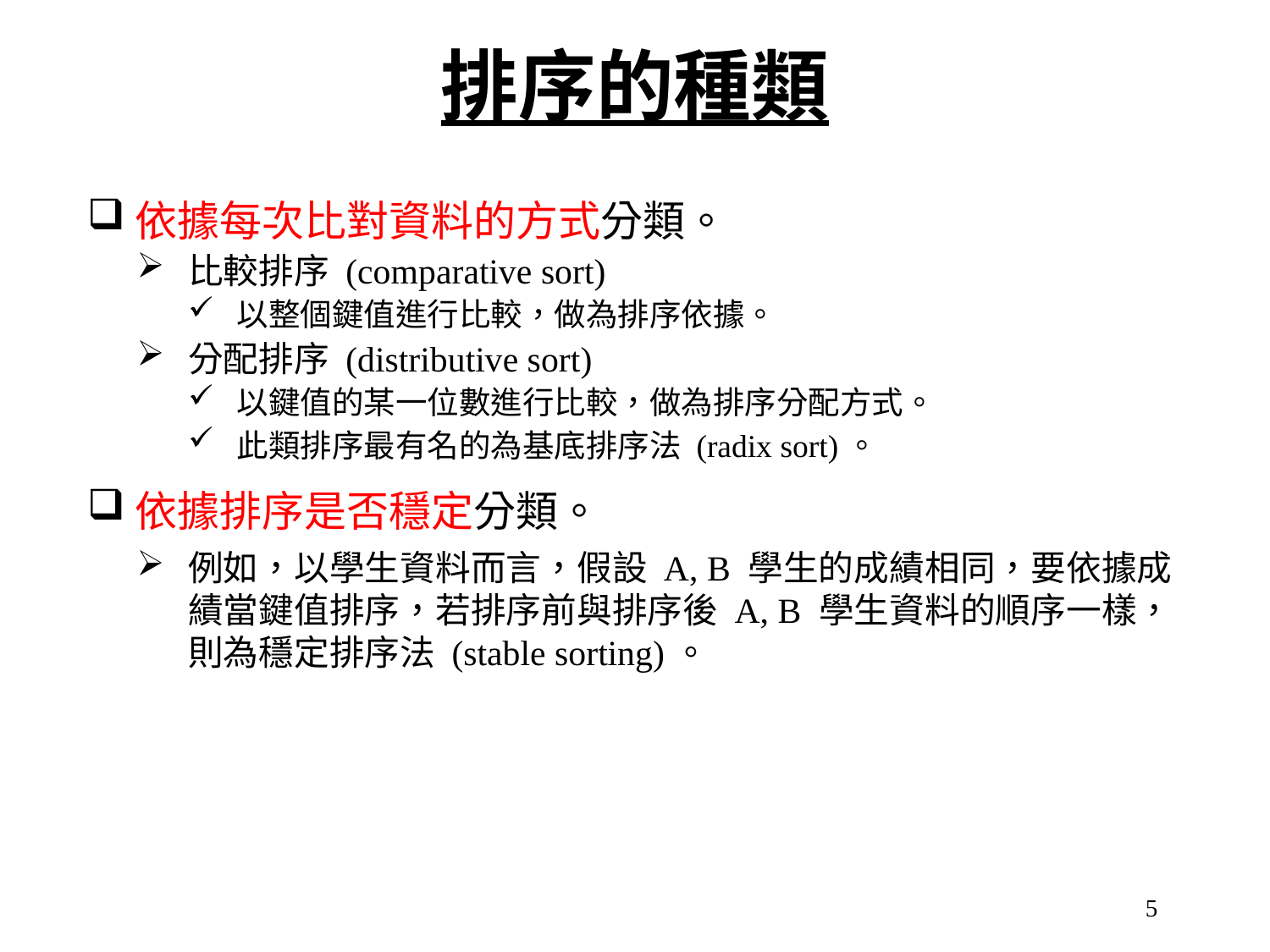

排序的種類
依據每次比對資料的方式分類。
比較排序 (comparative sort)
以整個鍵值進行比較，做為排序依據。
分配排序 (distributive sort)
以鍵值的某一位數進行比較，做為排序分配方式。
此類排序最有名的為基底排序法 (radix sort)。
依據排序是否穩定分類。
例如，以學生資料而言，假設 A, B 學生的成績相同，要依據成績當鍵值排序，若排序前與排序後 A, B 學生資料的順序一樣，則為穩定排序法 (stable sorting)。
5